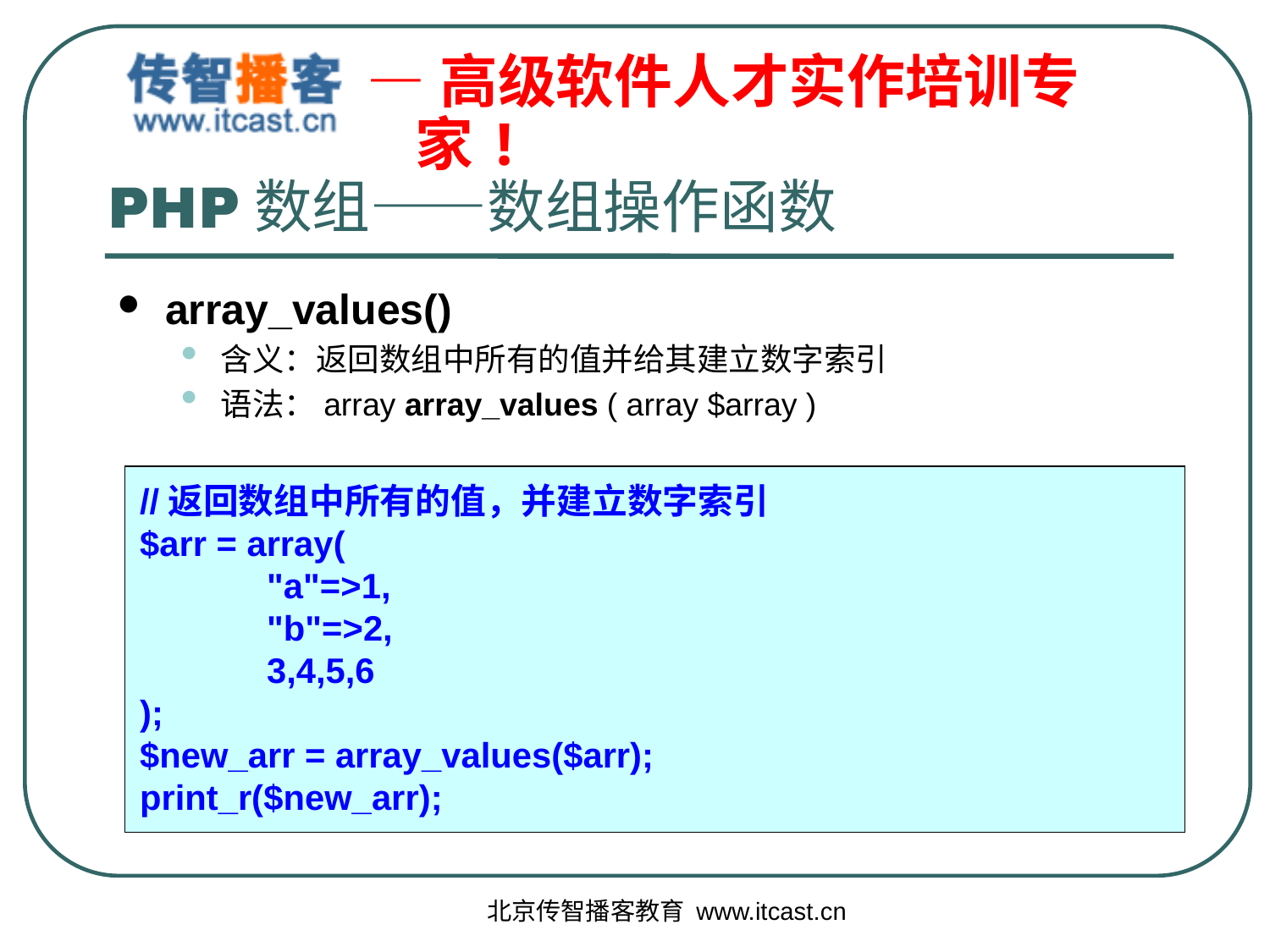

# PHP数组——数组操作函数
array_values()
含义：返回数组中所有的值并给其建立数字索引
语法：array array_values ( array $array )
//返回数组中所有的值，并建立数字索引
$arr = array(
	"a"=>1,
	"b"=>2,
	3,4,5,6
);
$new_arr = array_values($arr);
print_r($new_arr);